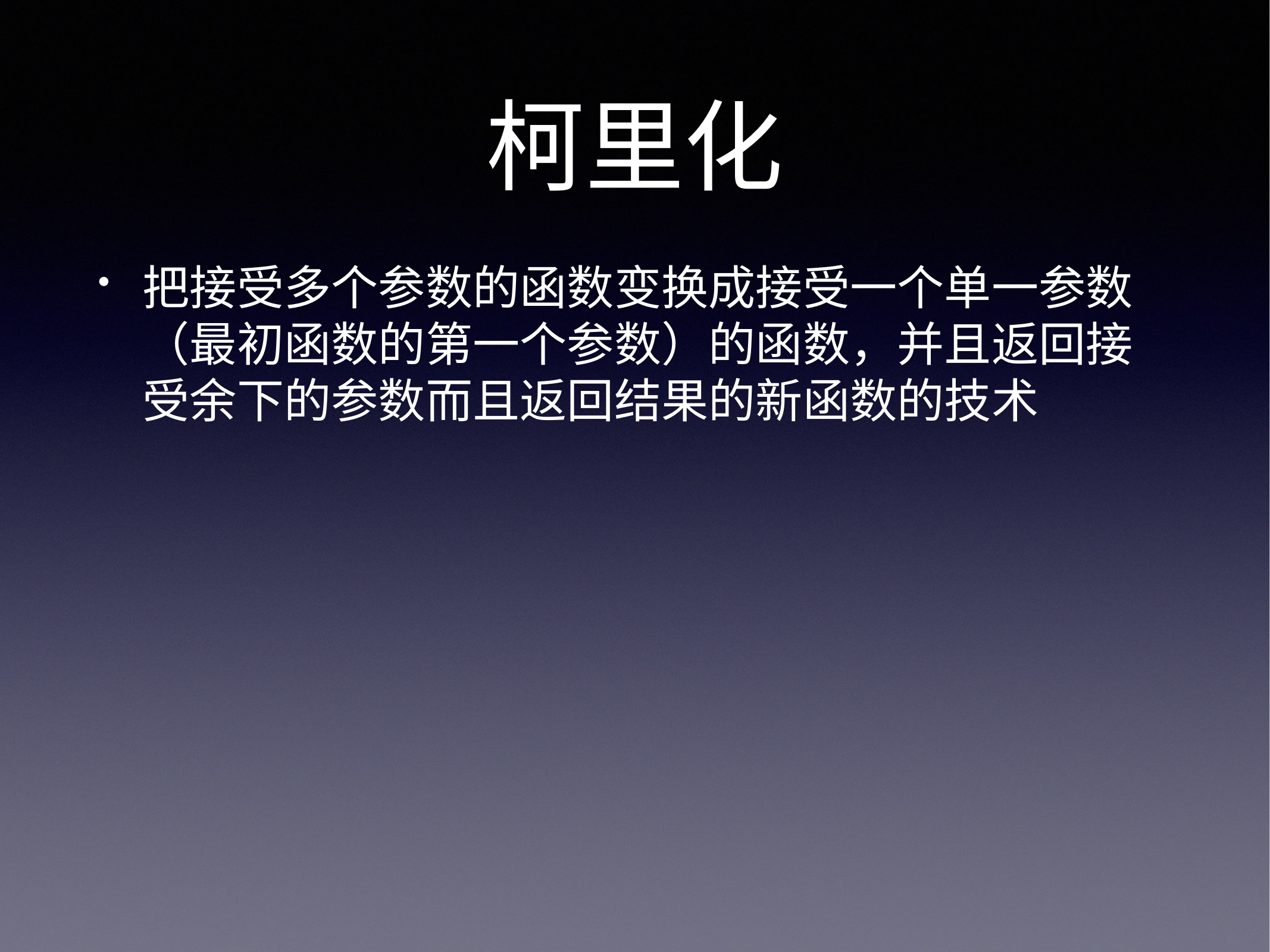

# 柯里化
把接受多个参数的函数变换成接受一个单一参数（最初函数的第一个参数）的函数，并且返回接受余下的参数而且返回结果的新函数的技术